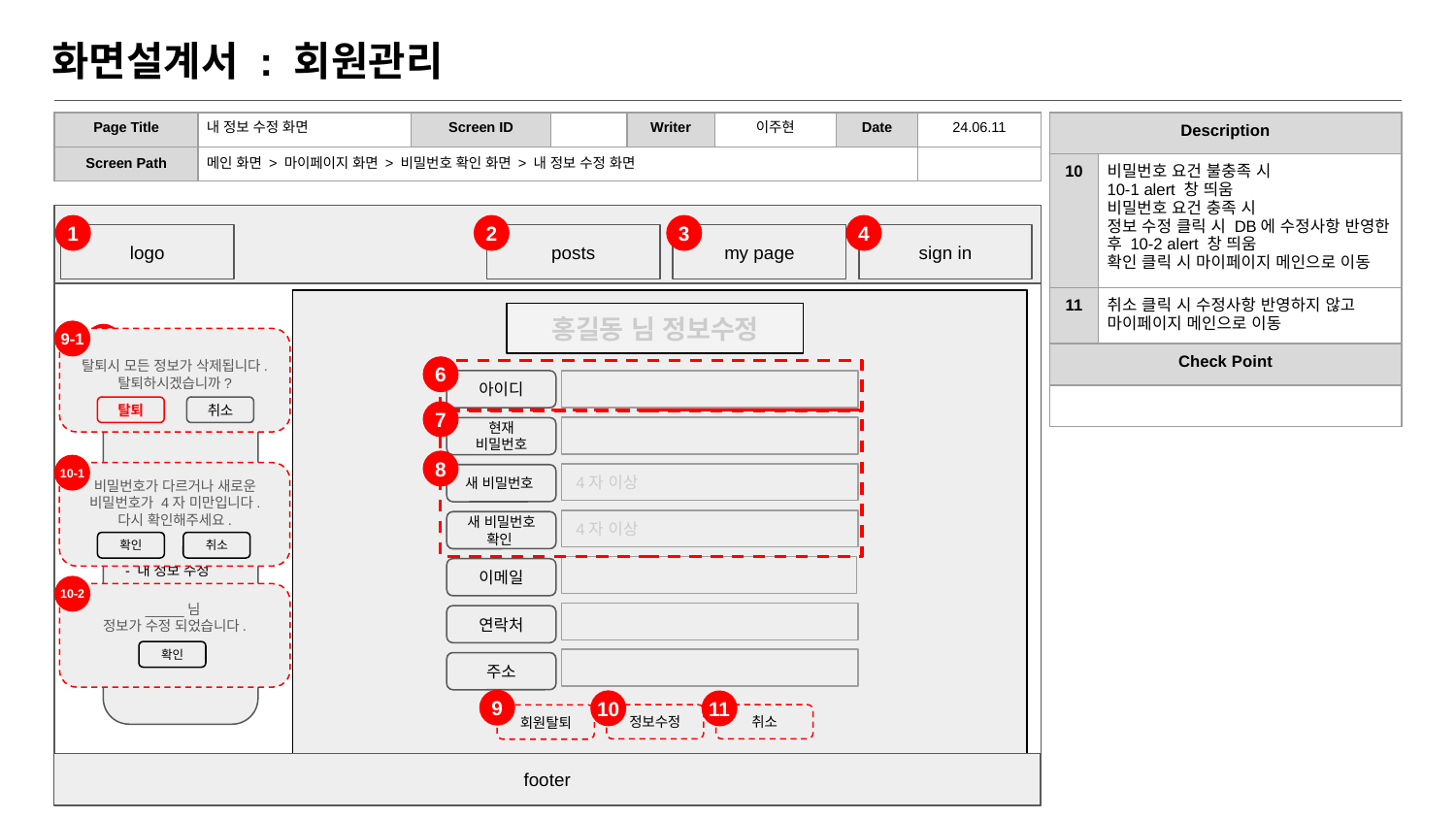

# 화면설계서 : 회원관리
| Page Title | 내 정보 수정 화면 | Screen ID |  | Writer | 이주현 | Date | 24.06.11 |
| --- | --- | --- | --- | --- | --- | --- | --- |
| Screen Path | 메인 화면 > 마이페이지 화면 > 비밀번호 확인 화면 > 내 정보 수정 화면 |  |  |  |  |  |  |
| Description |  |
| --- | --- |
| 10 | 비밀번호 요건 불충족 시 10-1 alert 창 띄움 비밀번호 요건 충족 시 정보 수정 클릭 시 DB에 수정사항 반영한 후 10-2 alert 창 띄움 확인 클릭 시 마이페이지 메인으로 이동 |
| 11 | 취소 클릭 시 수정사항 반영하지 않고 마이페이지 메인으로 이동 |
| Check Point |  |
|  |  |
①
①

③
④
②
③
④
②
1
2
3
4
logo
logo
posts
posts
posts
my page
my page
sign in
sign in
logo
my page
sign in

홍길동 님 정보수정
홍길동 님 정보수정
9-1

탈퇴시 모든 정보가 삭제됩니다.
탈퇴하시겠습니까?
탈퇴
취소
5
게시판
- 게시글 작성

마이페이지
- 내가 쓴 글 보기
- 내 정보 수정
6

아이디

7
회원 정보 수정을 위해 비밀번호를 입력해주세요.

현재 비밀번호
8
10-1

비밀번호가 다르거나 새로운 비밀번호가 4자 미만입니다.
다시 확인해주세요.
확인
취소
4자 이상
새 비밀번호
1

아이디
hong9999
4자 이상
새 비밀번호 확인
2

이메일
비밀번호
|
10-2

_____님
정보가 수정 되었습니다.
확인

연락처
3

회원 정보 수정

주소
9
10
11
정보수정
취소
회원탈퇴
footer